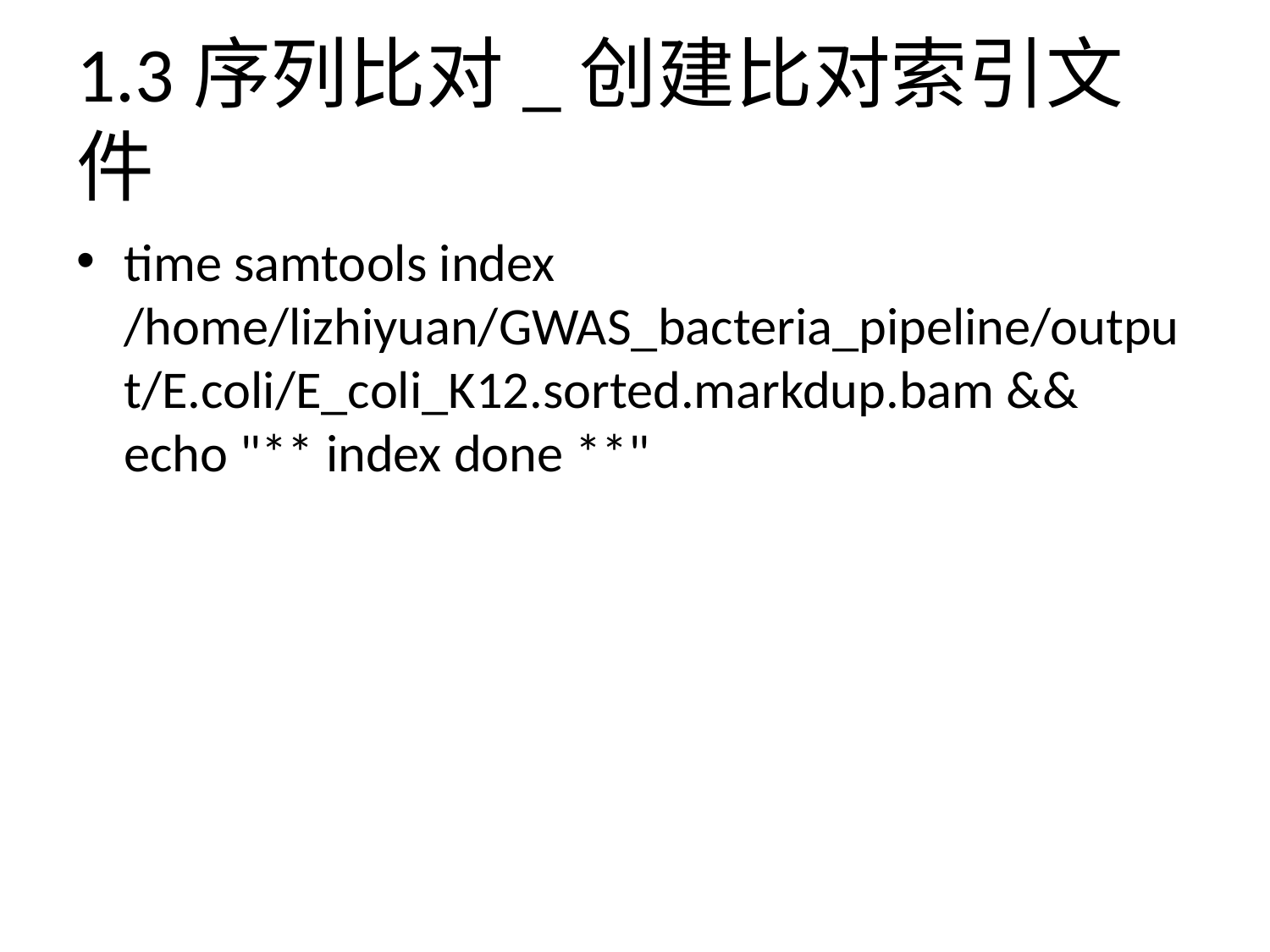

# 1.3序列比对_创建比对索引文件
time samtools index /home/lizhiyuan/GWAS_bacteria_pipeline/output/E.coli/E_coli_K12.sorted.markdup.bam && echo "** index done **"